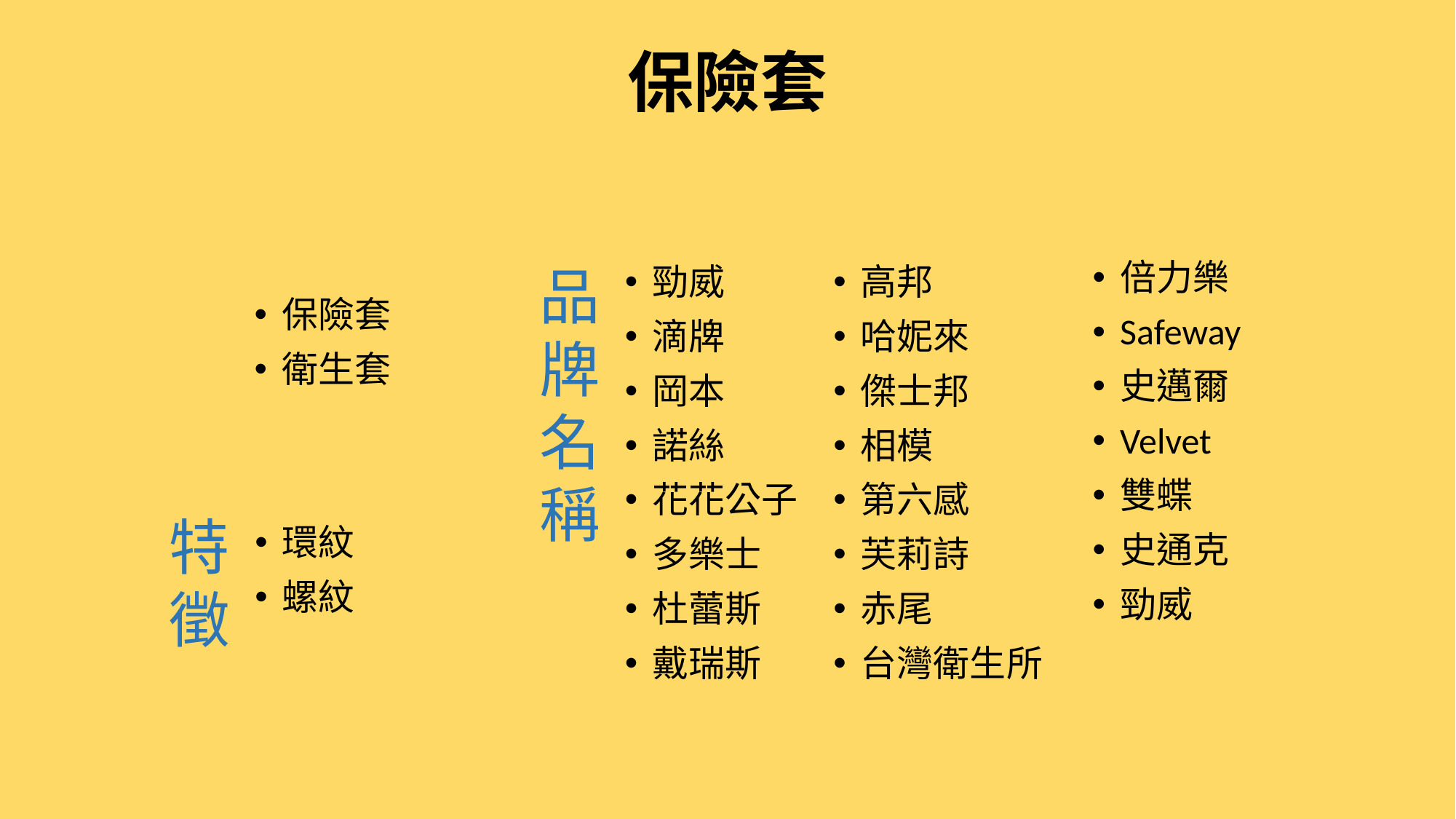

保險套
品牌名稱
倍力樂
Safeway
史邁爾
Velvet
雙蝶
史通克
勁威
勁威
滴牌
岡本
諾絲
花花公子
多樂士
杜蕾斯
戴瑞斯
高邦
哈妮來
傑士邦
相模
第六感
芙莉詩
赤尾
台灣衛生所
保險套
衛生套
特徵
環紋
螺紋